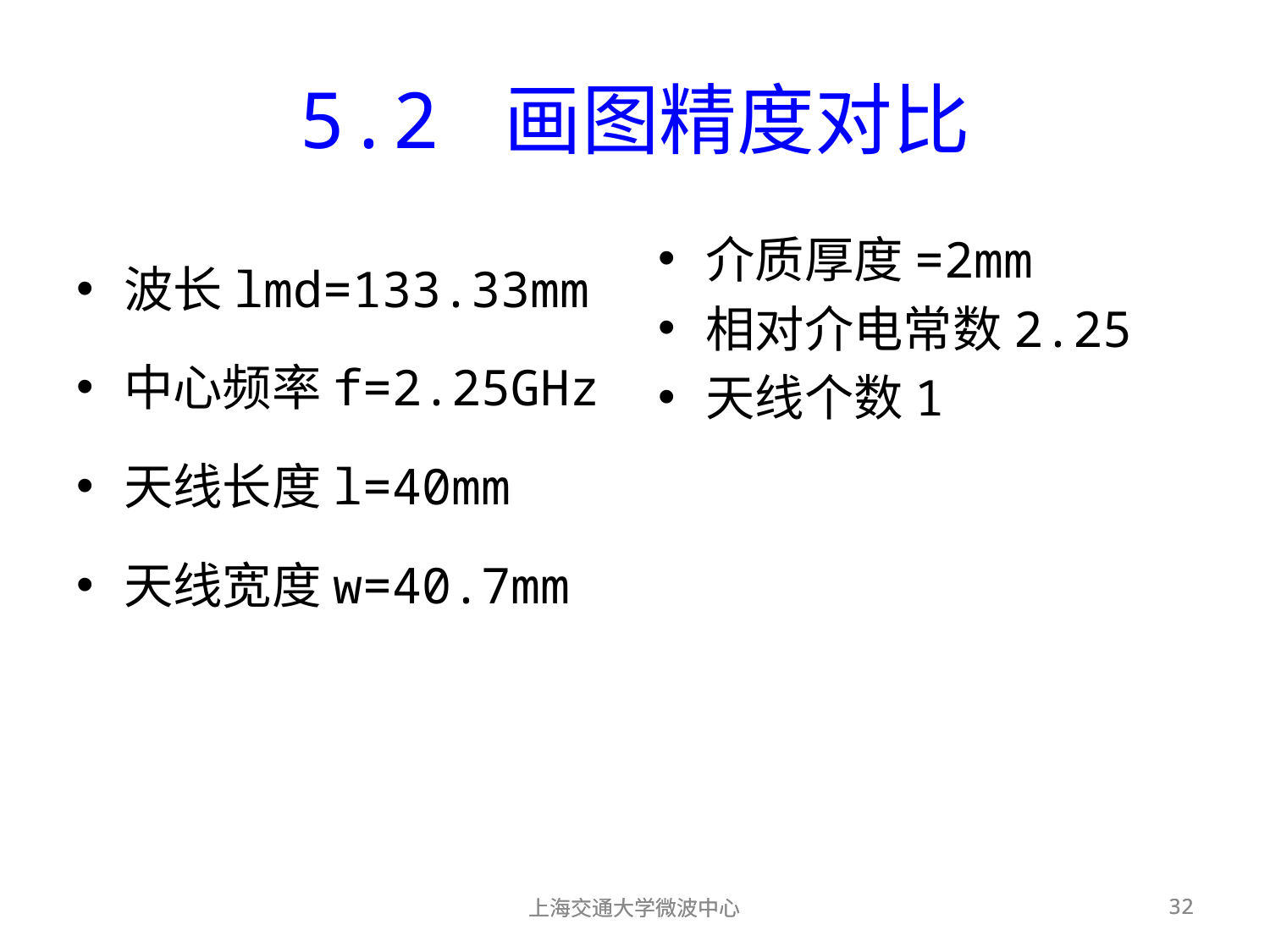

5.2 画图精度对比
波长lmd=133.33mm
中心频率f=2.25GHz
天线长度l=40mm
天线宽度w=40.7mm
介质厚度=2mm
相对介电常数2.25
天线个数1
上海交通大学微波中心
上海交通大学微波中心
32
32